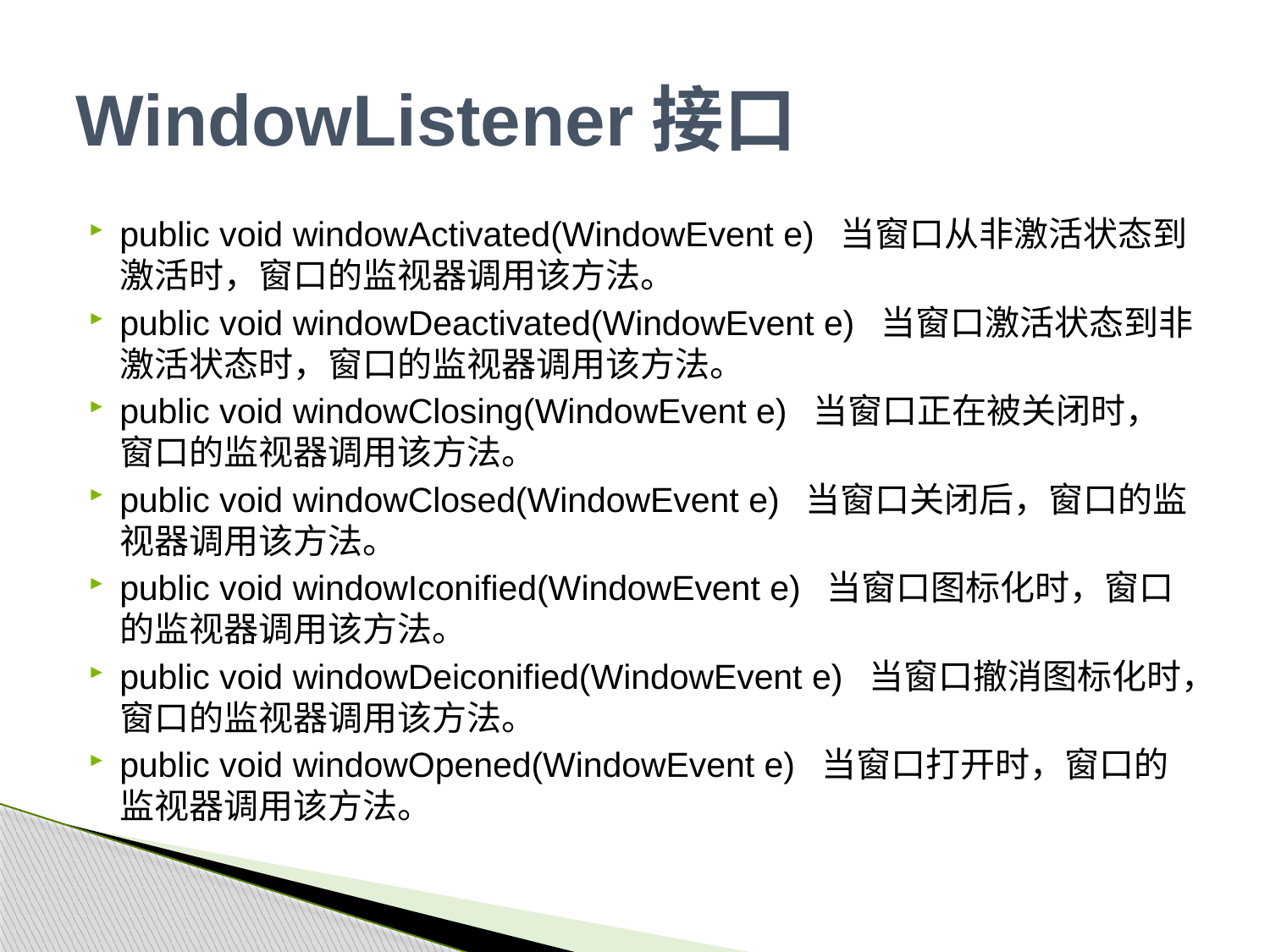

# WindowListener接口
public void windowActivated(WindowEvent e)  当窗口从非激活状态到激活时，窗口的监视器调用该方法。
public void windowDeactivated(WindowEvent e)  当窗口激活状态到非激活状态时，窗口的监视器调用该方法。
public void windowClosing(WindowEvent e)  当窗口正在被关闭时，窗口的监视器调用该方法。
public void windowClosed(WindowEvent e)  当窗口关闭后，窗口的监视器调用该方法。
public void windowIconified(WindowEvent e)  当窗口图标化时，窗口的监视器调用该方法。
public void windowDeiconified(WindowEvent e)  当窗口撤消图标化时，窗口的监视器调用该方法。
public void windowOpened(WindowEvent e)  当窗口打开时，窗口的监视器调用该方法。